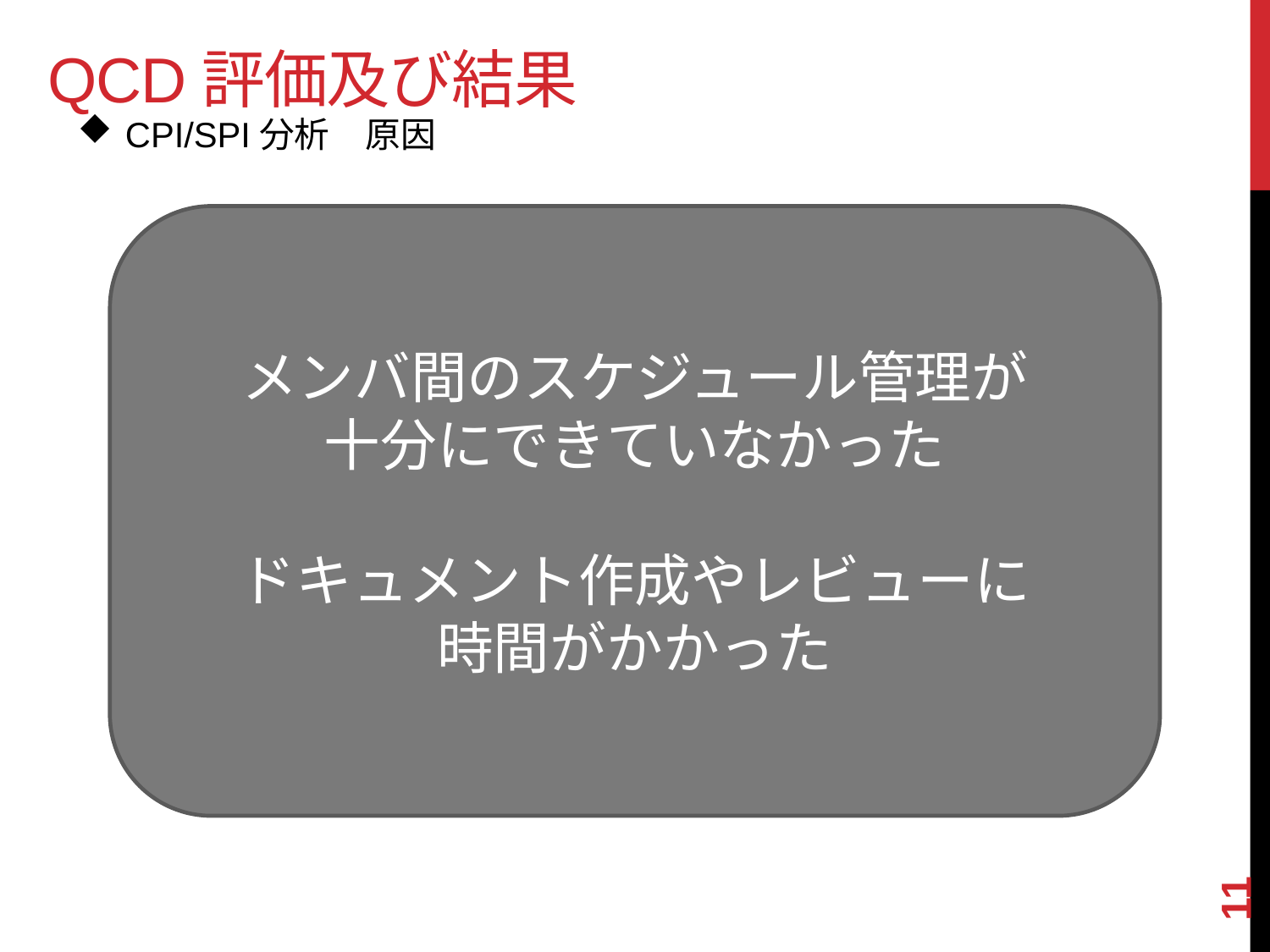

QCD評価及び結果
CPI/SPI分析　原因

メンバ間のスケジュール管理が
十分にできていなかった

ドキュメント作成やレビューに
時間がかかった
11